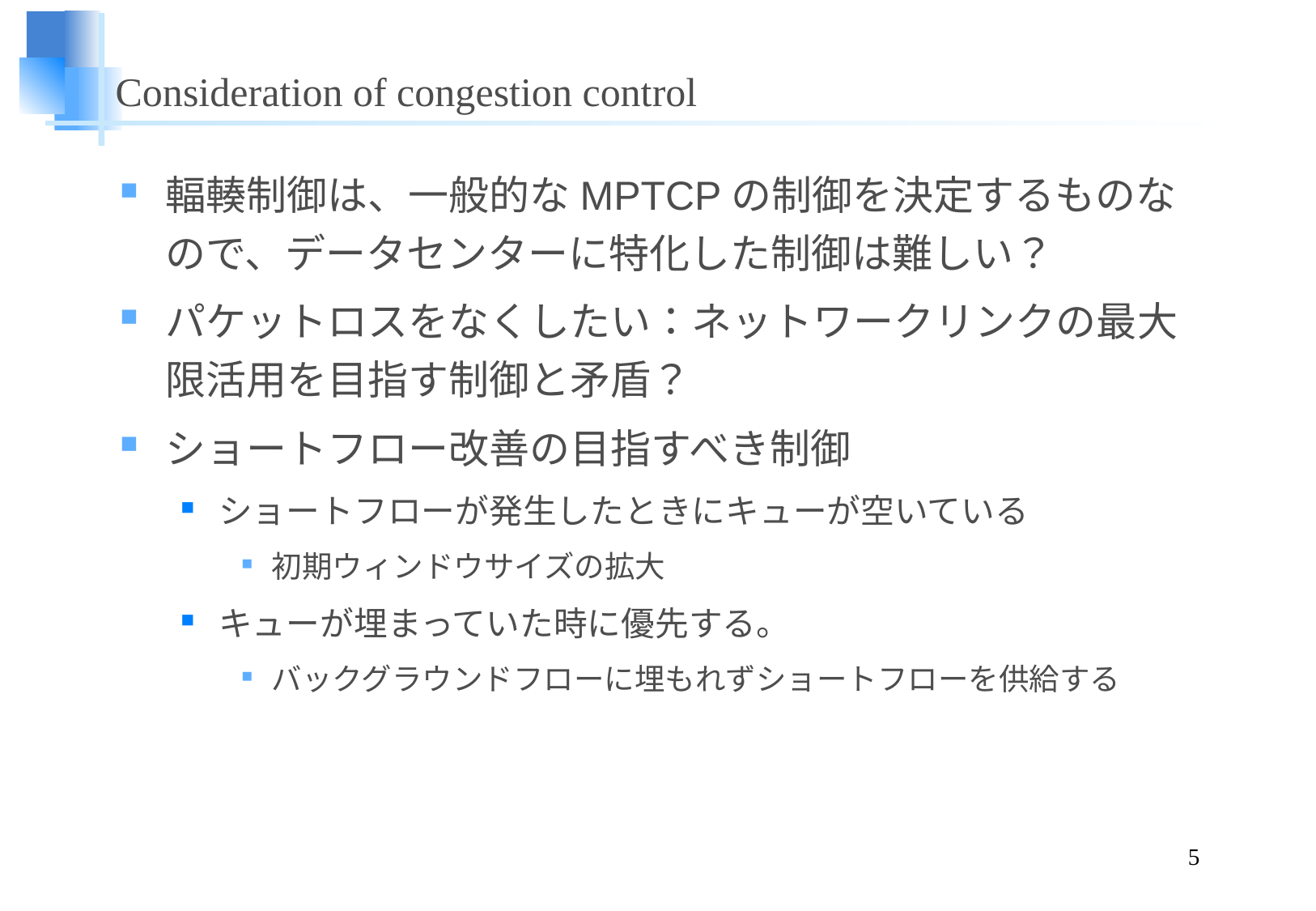

# Consideration of congestion control
輻輳制御は、一般的なMPTCPの制御を決定するものなので、データセンターに特化した制御は難しい？
パケットロスをなくしたい：ネットワークリンクの最大限活用を目指す制御と矛盾？
ショートフロー改善の目指すべき制御
ショートフローが発生したときにキューが空いている
初期ウィンドウサイズの拡大
キューが埋まっていた時に優先する。
バックグラウンドフローに埋もれずショートフローを供給する
5